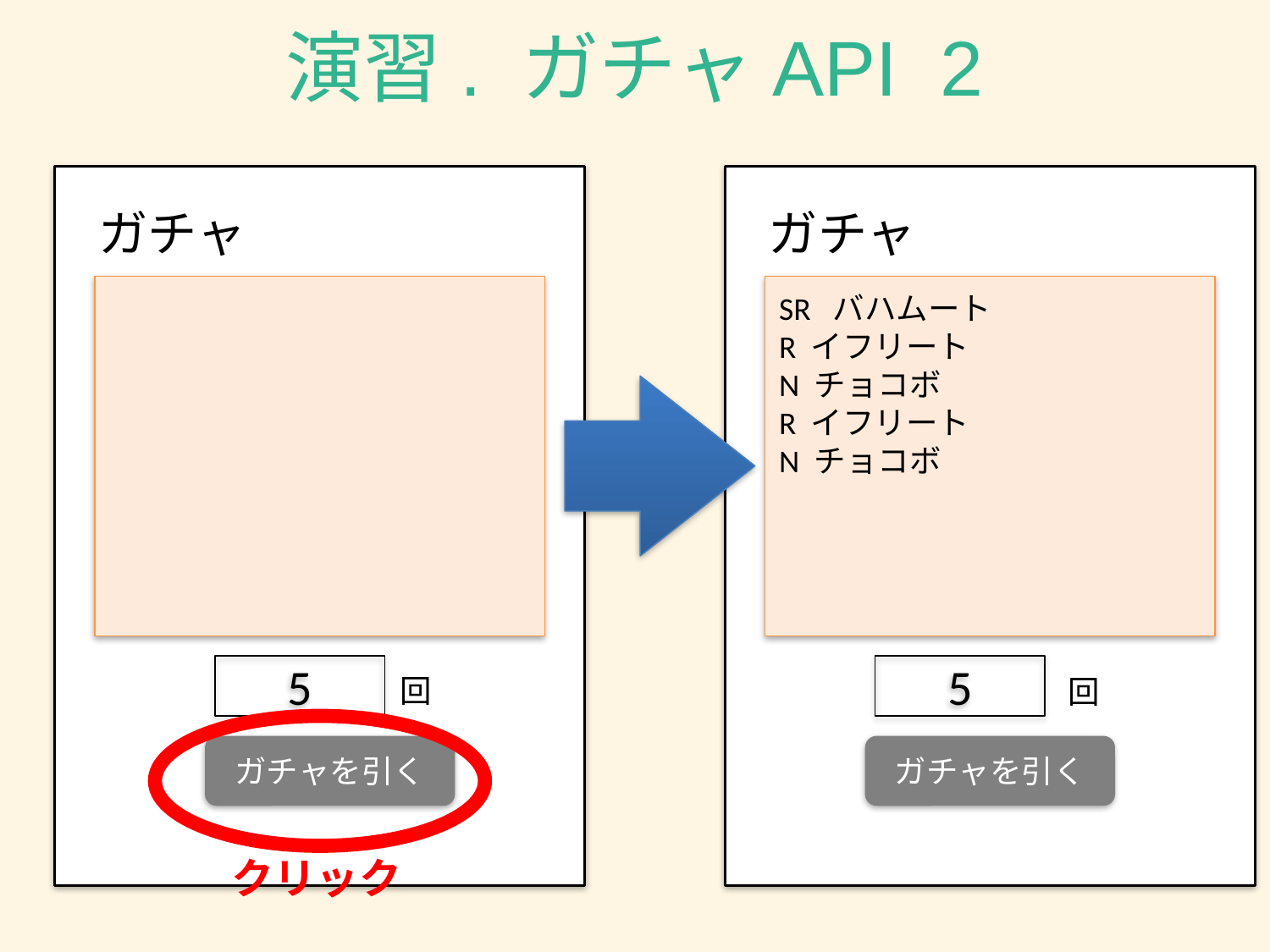

# 演習. ガチャAPI  2

ガチャ
ガチャ

SR  バハムート
R イフリート
N チョコボ
R イフリート
N チョコボ

5
5
回
回

ガチャを引く
ガチャを引く
クリック